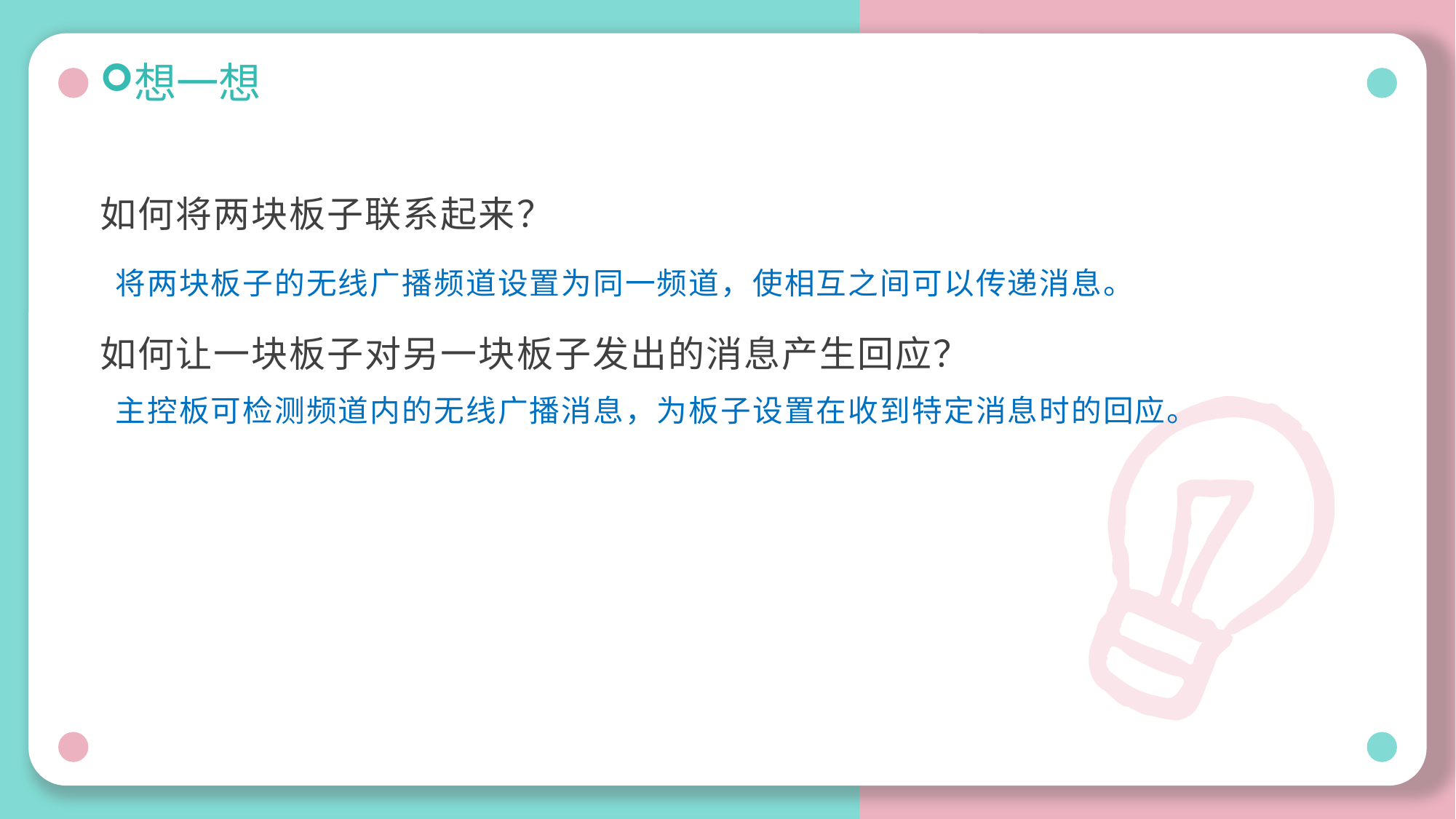

# 想一想
如何将两块板子联系起来？
将两块板子的无线广播频道设置为同一频道，使相互之间可以传递消息。
如何让一块板子对另一块板子发出的消息产生回应？
主控板可检测频道内的无线广播消息，为板子设置在收到特定消息时的回应。